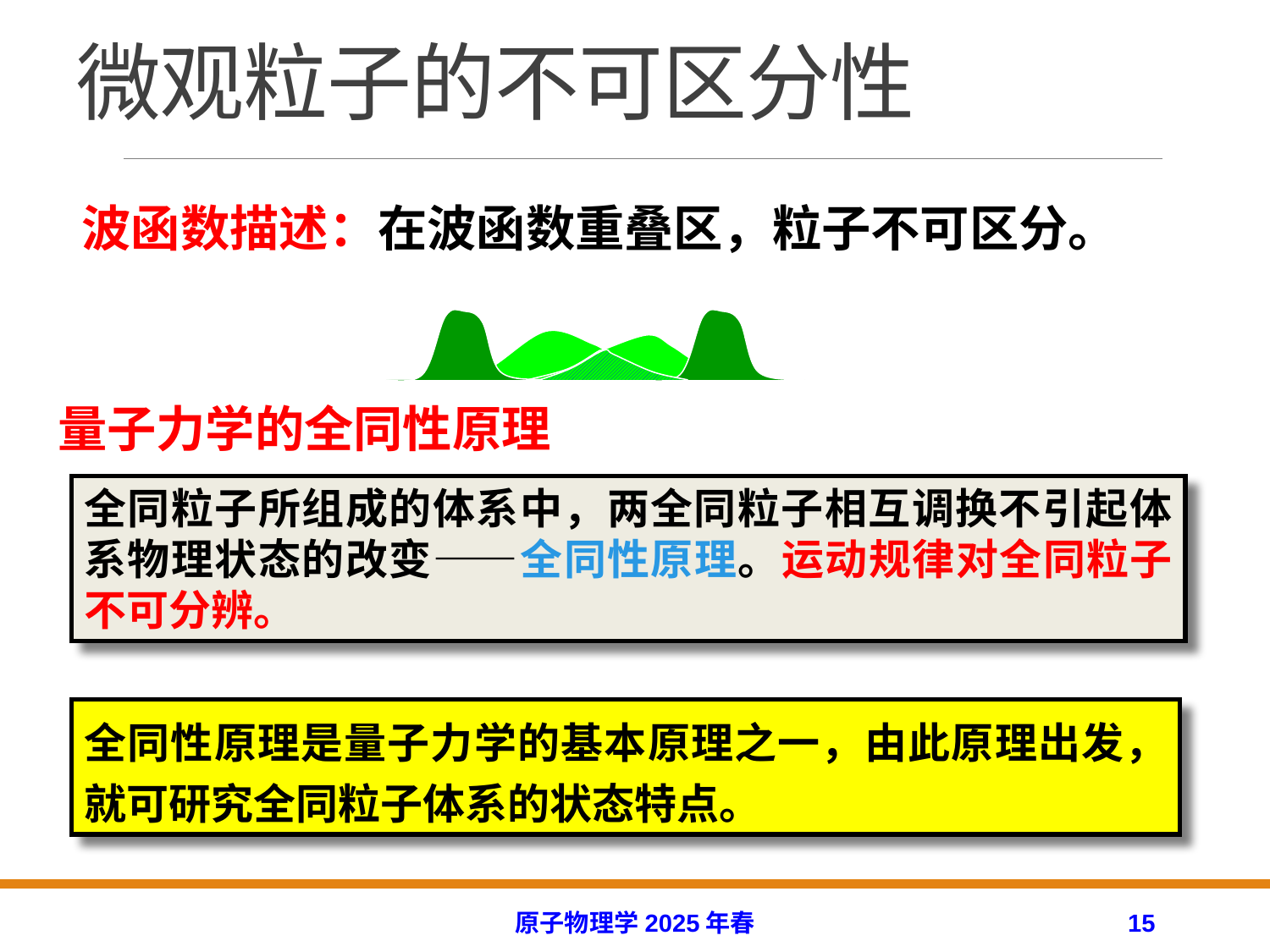

# 微观粒子的不可区分性
波函数描述：在波函数重叠区，粒子不可区分。

量子力学的全同性原理

全同粒子所组成的体系中，两全同粒子相互调换不引起体系物理状态的改变——全同性原理。运动规律对全同粒子不可分辨。
全同性原理是量子力学的基本原理之一，由此原理出发，就可研究全同粒子体系的状态特点。
原子物理学2025年春
15